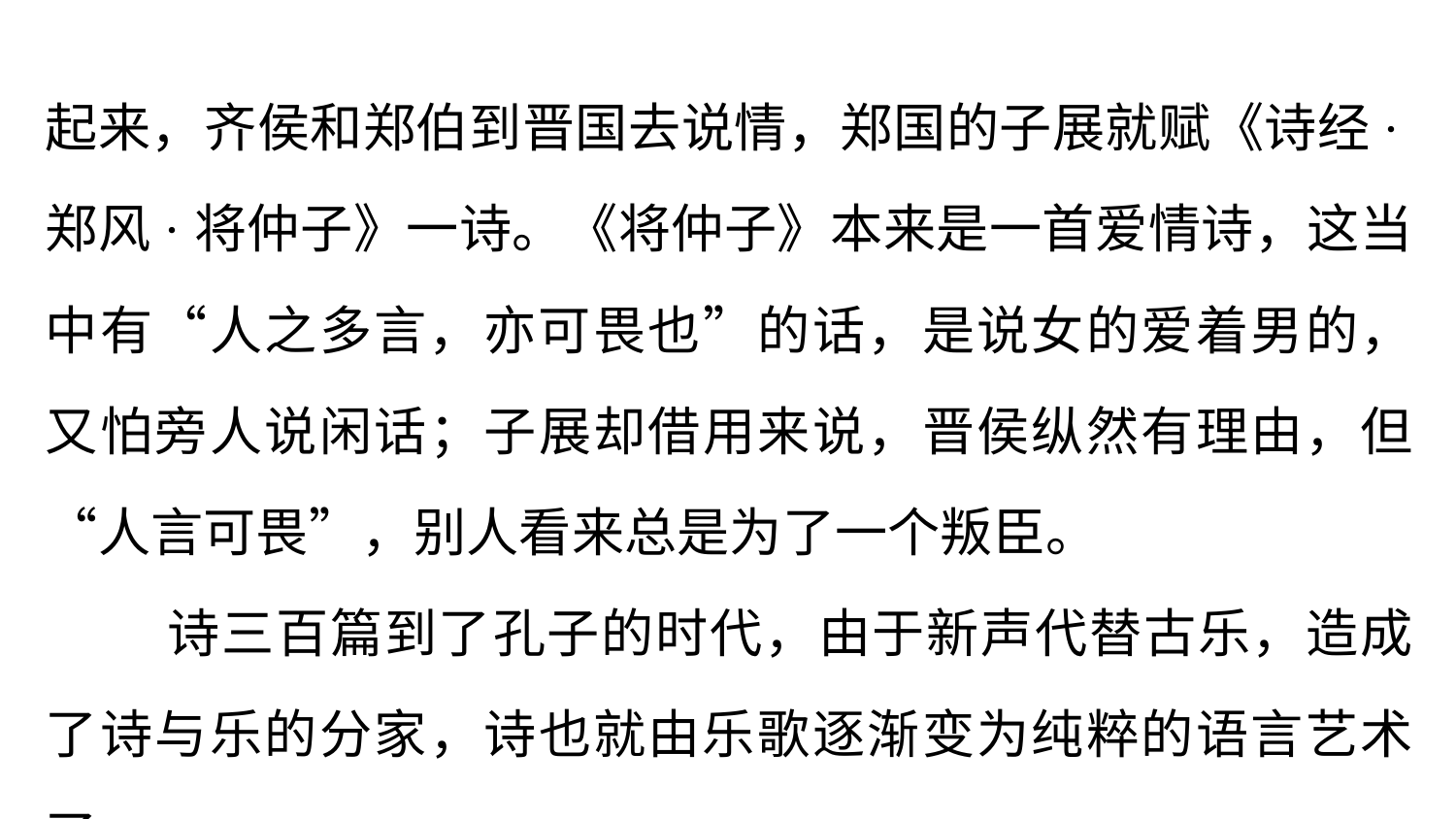

起来，齐侯和郑伯到晋国去说情，郑国的子展就赋《诗经·郑风·将仲子》一诗。《将仲子》本来是一首爱情诗，这当中有“人之多言，亦可畏也”的话，是说女的爱着男的，又怕旁人说闲话；子展却借用来说，晋侯纵然有理由，但“人言可畏”，别人看来总是为了一个叛臣。
        诗三百篇到了孔子的时代，由于新声代替古乐，造成了诗与乐的分家，诗也就由乐歌逐渐变为纯粹的语言艺术了，